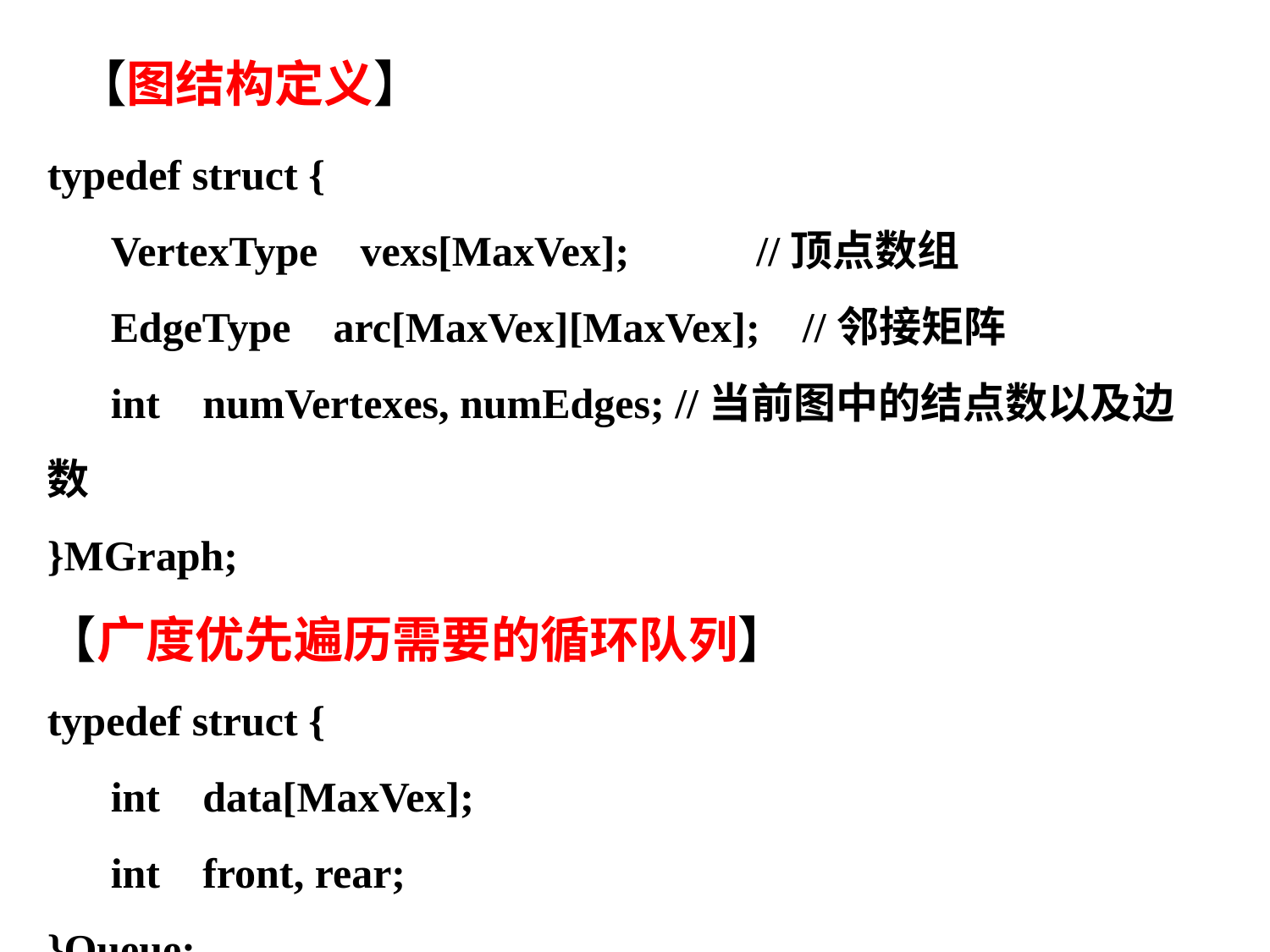

【图结构定义】
typedef struct {
      VertexType    vexs[MaxVex];            //顶点数组
      EdgeType    arc[MaxVex][MaxVex];    //邻接矩阵
      int    numVertexes, numEdges; //当前图中的结点数以及边数
}MGraph;
【广度优先遍历需要的循环队列】
typedef struct {
      int    data[MaxVex];
      int    front, rear;
}Queue;